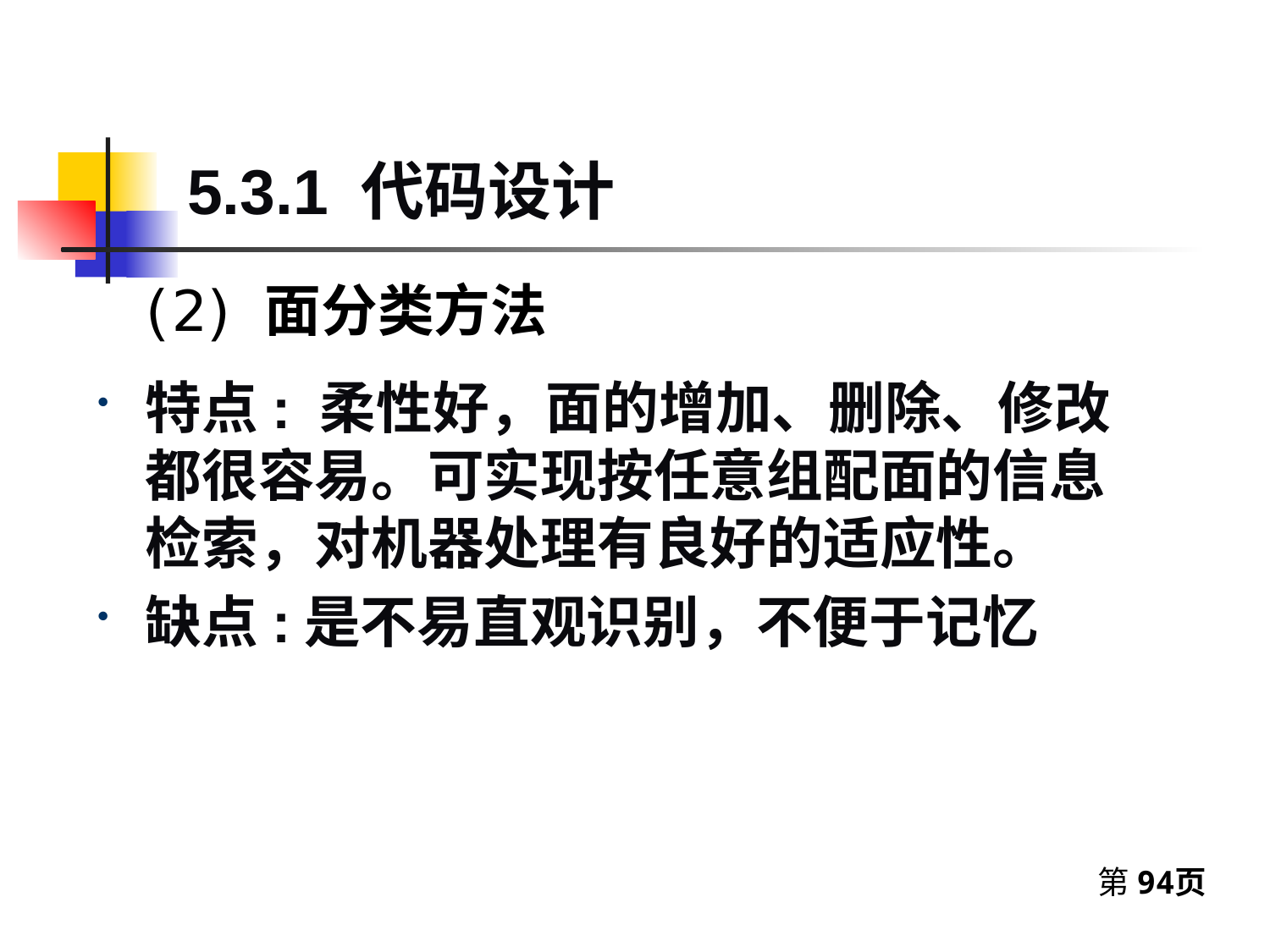

5.3.1 代码设计
# (2) 面分类方法
特点: 柔性好，面的增加、删除、修改都很容易。可实现按任意组配面的信息检索，对机器处理有良好的适应性。
缺点:是不易直观识别，不便于记忆